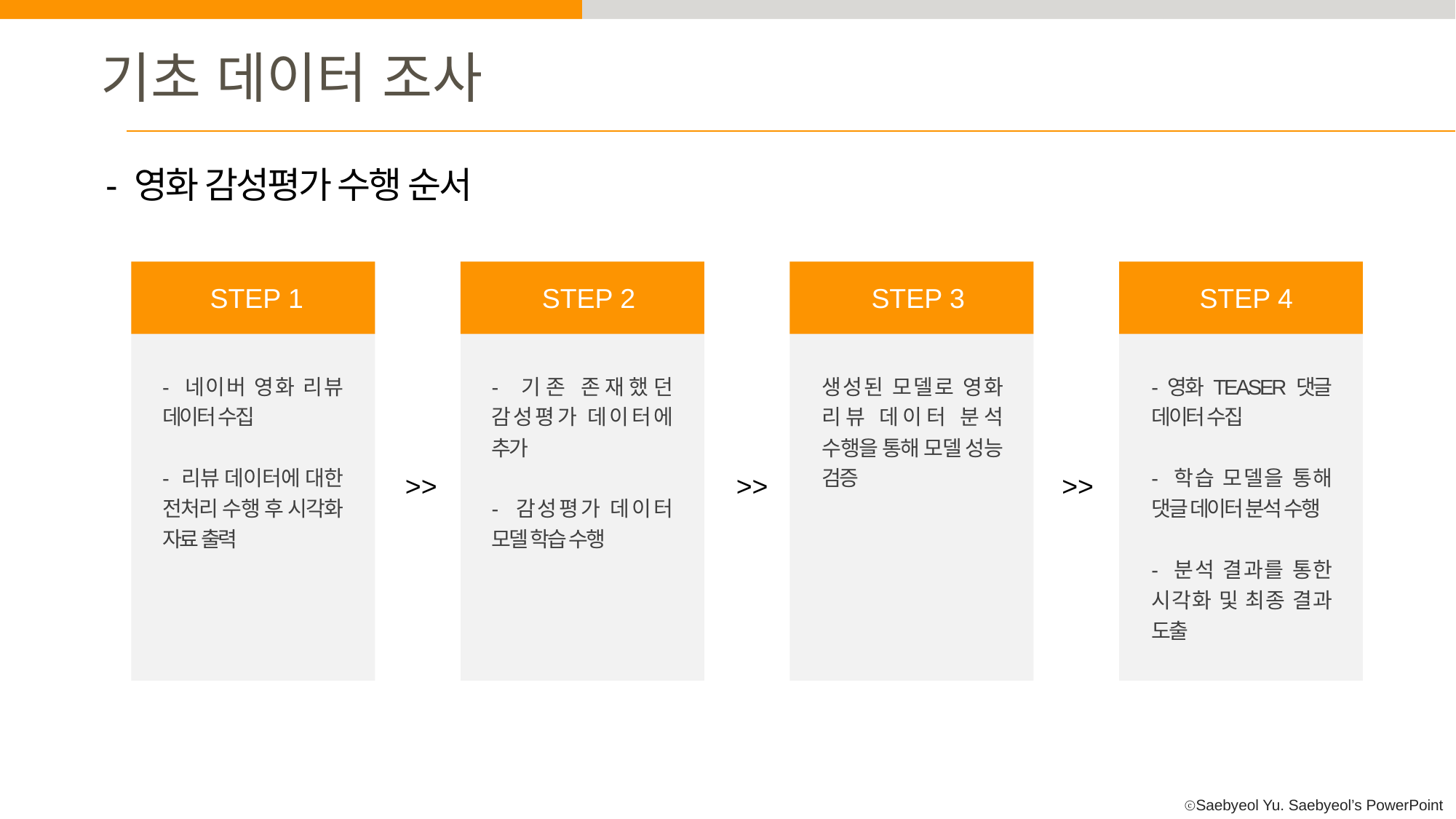

기초 데이터 조사
 - 영화 감성평가 수행 순서

STEP 1
STEP 2
STEP 3
STEP 4
- 네이버 영화 리뷰 데이터 수집

- 리뷰 데이터에 대한 전처리 수행 후 시각화 자료 출력
- 기존 존재했던 감성평가 데이터에 추가

- 감성평가 데이터 모델 학습 수행
생성된 모델로 영화 리뷰 데이터 분석 수행을 통해 모델 성능 검증
- 영화 TEASER 댓글 데이터 수집

- 학습 모델을 통해 댓글 데이터 분석 수행

- 분석 결과를 통한 시각화 및 최종 결과 도출
>>
>>
>>